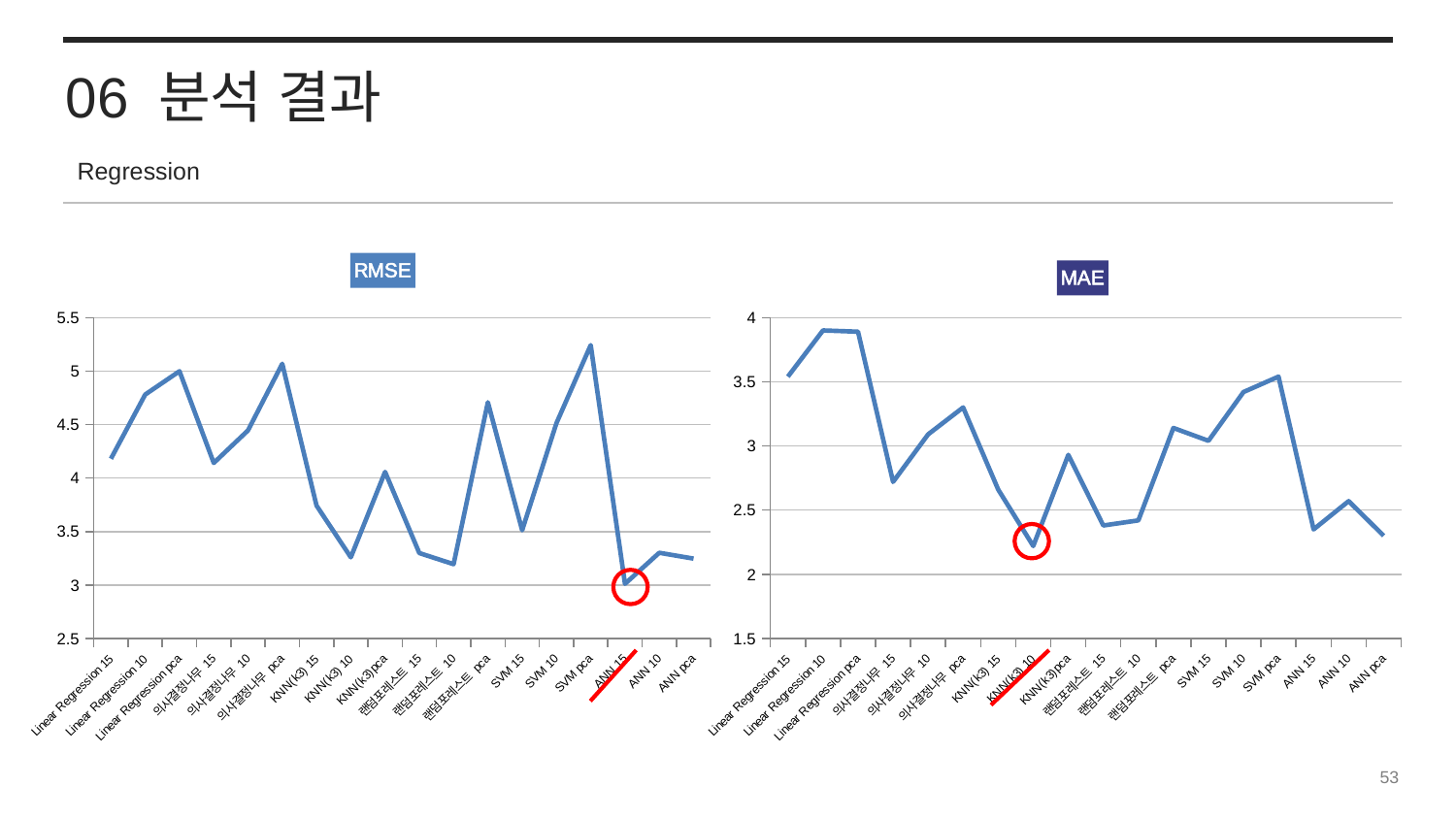

06 분석 결과
Regression

### Chart:

| Category | RMSE |
|---|---|
| Linear Regression 15 | 4.18031725021066 |
| Linear Regression 10 | 4.78005123162092 |
| Linear Regression pca | 4.99826454226783 |
| 의사결정나무 15 | 4.1407243570271 |
| 의사결정나무 10 | 4.44512853693732 |
| 의사결정나무 pca | 5.06798360194986 |
| KNN(k3) 15 | 3.74180991812981 |
| KNN(k3) 10 | 3.25808776859357 |
| KNN(k3)pca | 4.057195905781 |
| 랜덤포레스트 15 | 3.29770320893293 |
| 랜덤포레스트 10 | 3.19382162606429 |
| 랜덤포레스트 pca | 4.70768591191204 |
| SVM 15 | 3.51159557930077 |
| SVM 10 | 4.51254660501285 |
| SVM pca | 5.24214246942544 |
| ANN 15 | 3.01011409622464 |
| ANN 10 | 3.30052643550423 |
| ANN pca | 3.24611299372698 |

### Chart:

| Category | MAE |
|---|---|
| Linear Regression 15 | 3.54 |
| Linear Regression 10 | 3.9 |
| Linear Regression pca | 3.89 |
| 의사결정나무 15 | 2.72 |
| 의사결정나무 10 | 3.09 |
| 의사결정나무 pca | 3.3 |
| KNN(k3) 15 | 2.66 |
| KNN(k3) 10 | 2.22 |
| KNN(k3)pca | 2.93 |
| 랜덤포레스트 15 | 2.38 |
| 랜덤포레스트 10 | 2.42 |
| 랜덤포레스트 pca | 3.14 |
| SVM 15 | 3.04 |
| SVM 10 | 3.42 |
| SVM pca | 3.54 |
| ANN 15 | 2.35 |
| ANN 10 | 2.57 |
| ANN pca | 2.3 |